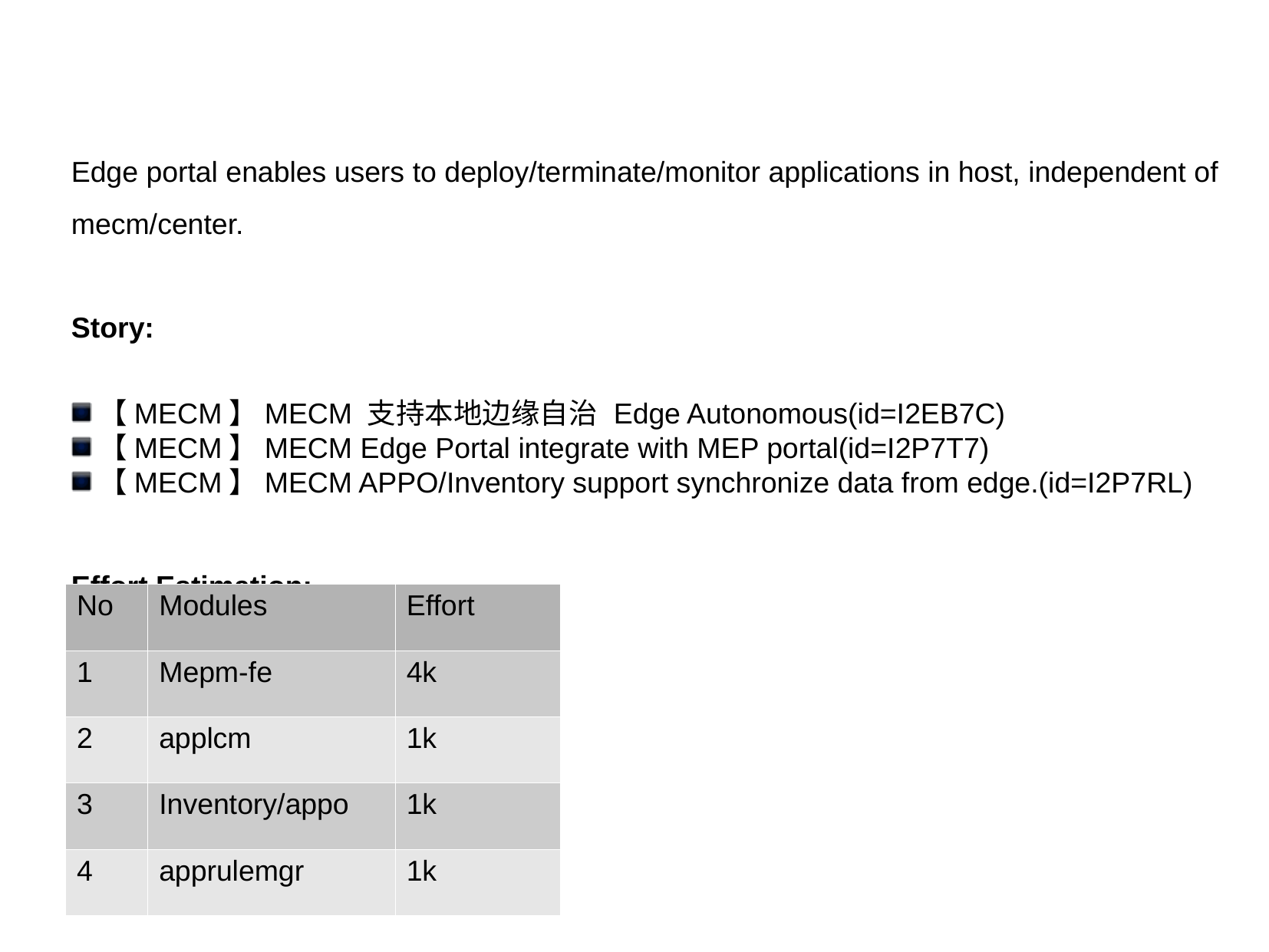

Requirement description

Edge portal enables users to deploy/terminate/monitor applications in host, independent of mecm/center.

Story:

【MECM】MECM 支持本地边缘自治 Edge Autonomous(id=I2EB7C)
【MECM】MECM Edge Portal integrate with MEP portal(id=I2P7T7)
【MECM】MECM APPO/Inventory support synchronize data from edge.(id=I2P7RL)

Effort Estimation:

| No | Modules | Effort |
| --- | --- | --- |
| 1 | Mepm-fe | 4k |
| 2 | applcm | 1k |
| 3 | Inventory/appo | 1k |
| 4 | apprulemgr | 1k |